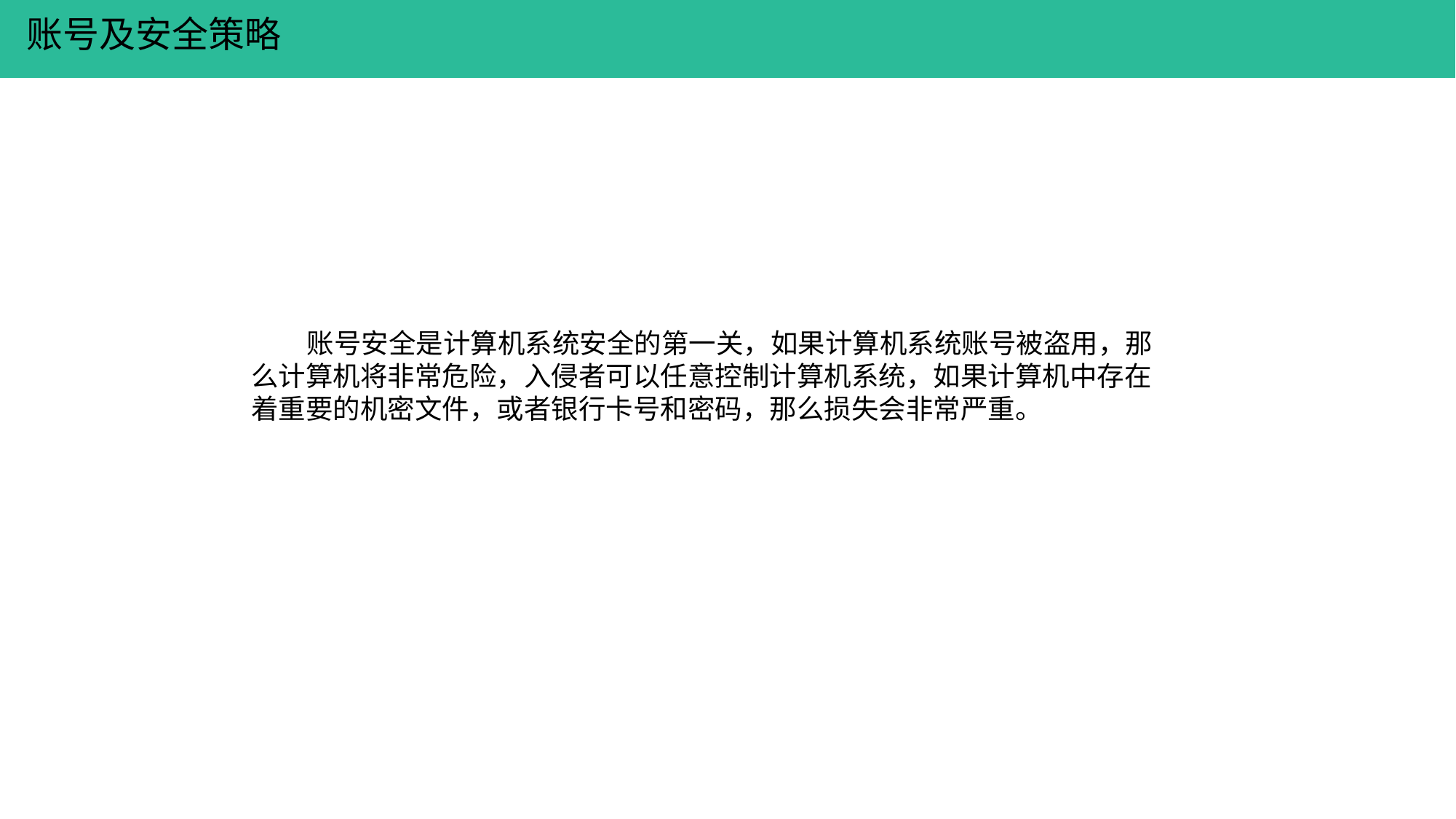

账号及安全策略
        账号安全是计算机系统安全的第一关，如果计算机系统账号被盗用，那么计算机将非常危险，入侵者可以任意控制计算机系统，如果计算机中存在着重要的机密文件，或者银行卡号和密码，那么损失会非常严重。